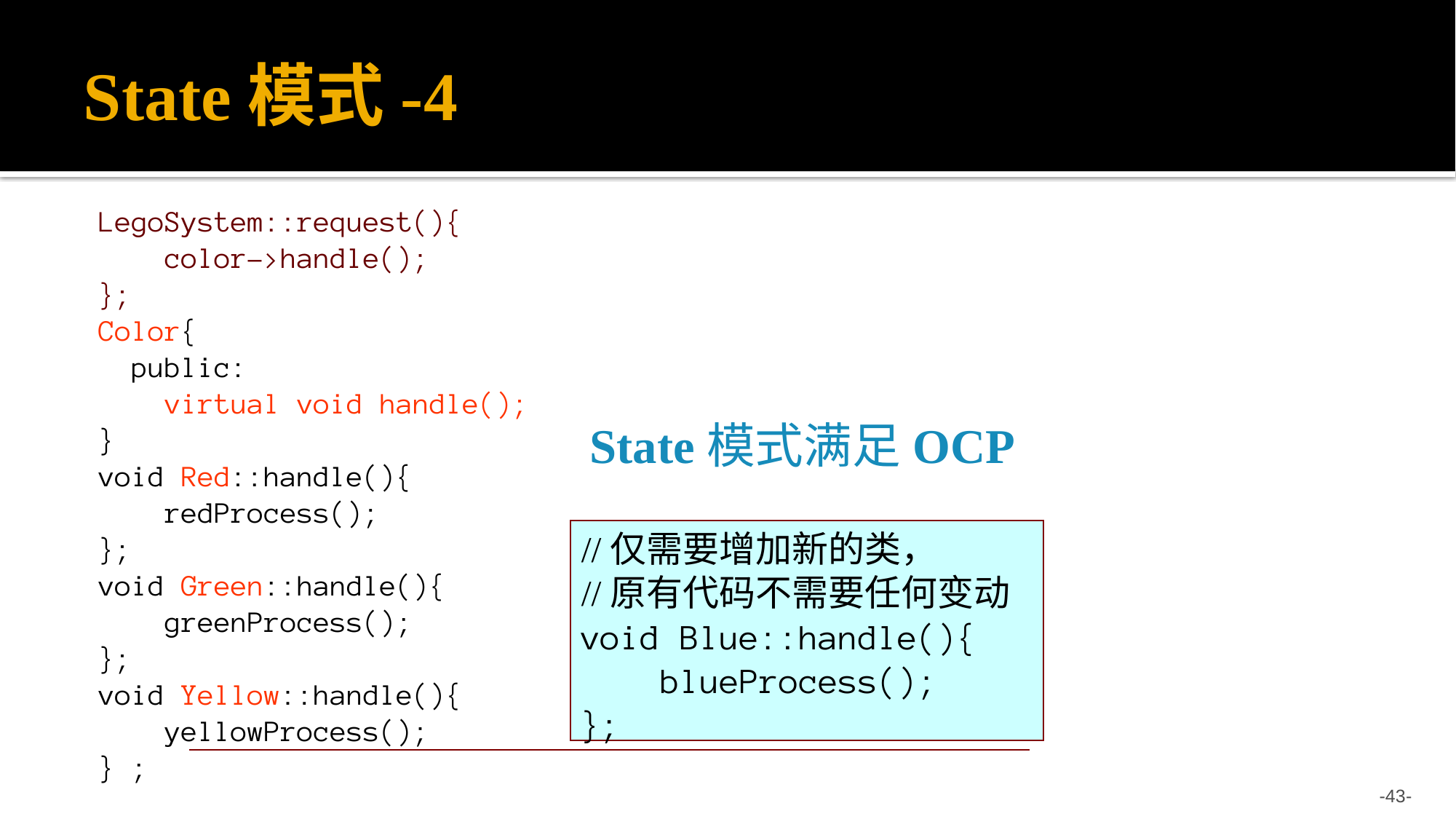

# State模式-4
LegoSystem::request(){
    color->handle();
};
Color{
  public:
    virtual void handle();
}
void Red::handle(){
    redProcess();
};
void Green::handle(){
    greenProcess();
};
void Yellow::handle(){
    yellowProcess();
} ;
State模式满足OCP
//仅需要增加新的类，
//原有代码不需要任何变动
void Blue::handle(){
    blueProcess();
};
-43-